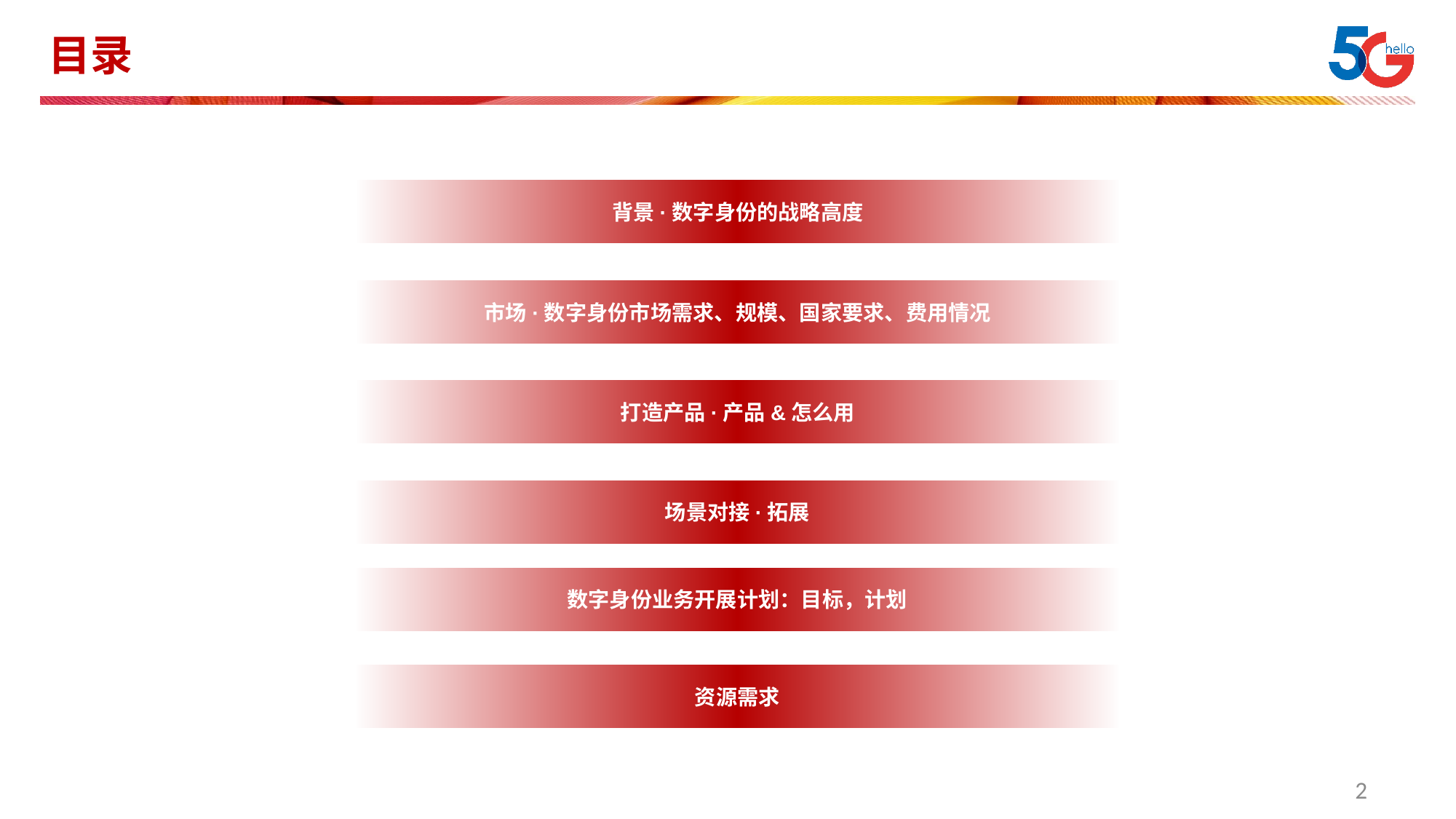

# 目录
背景·数字身份的战略高度
市场·数字身份市场需求、规模、国家要求、费用情况
打造产品·产品&怎么用
场景对接·拓展
数字身份业务开展计划：目标，计划
资源需求